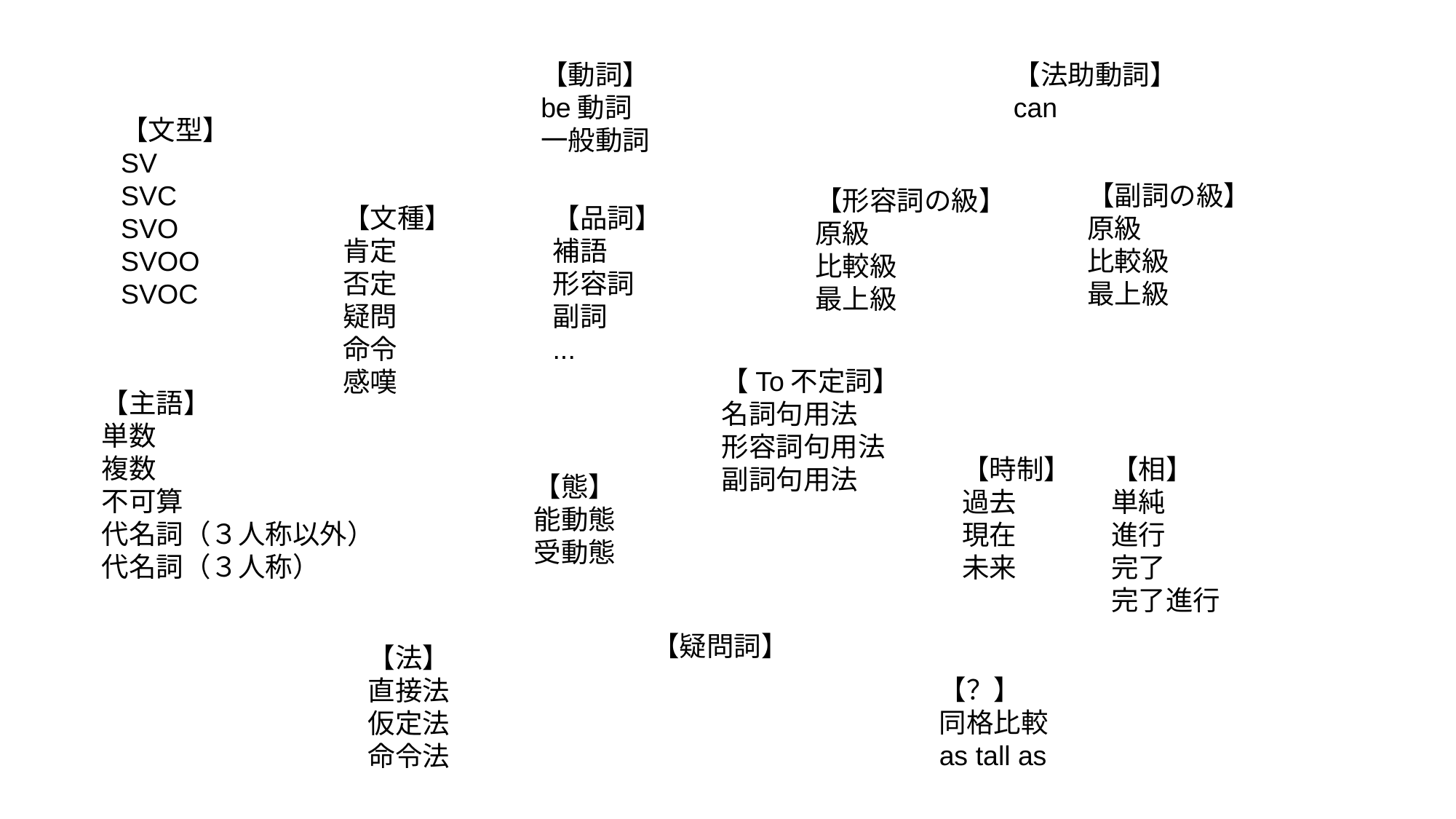

【動詞】
be動詞
一般動詞

【法助動詞】
can

【文型】
SV
SVC
SVO
SVOO
SVOC
【副詞の級】
原級
比較級
最上級
【形容詞の級】
原級
比較級
最上級
【文種】
肯定
否定
疑問
命令
感嘆

【品詞】
補語
形容詞
副詞
...
【To不定詞】
名詞句用法
形容詞句用法
副詞句用法
【主語】
単数
複数
不可算
代名詞（３人称以外）
代名詞（３人称）

【時制】
過去
現在
未来
【相】
単純
進行
完了
完了進行
【態】
能動態
受動態
【疑問詞】
【法】
直接法
仮定法
命令法
【？】
同格比較
as tall as